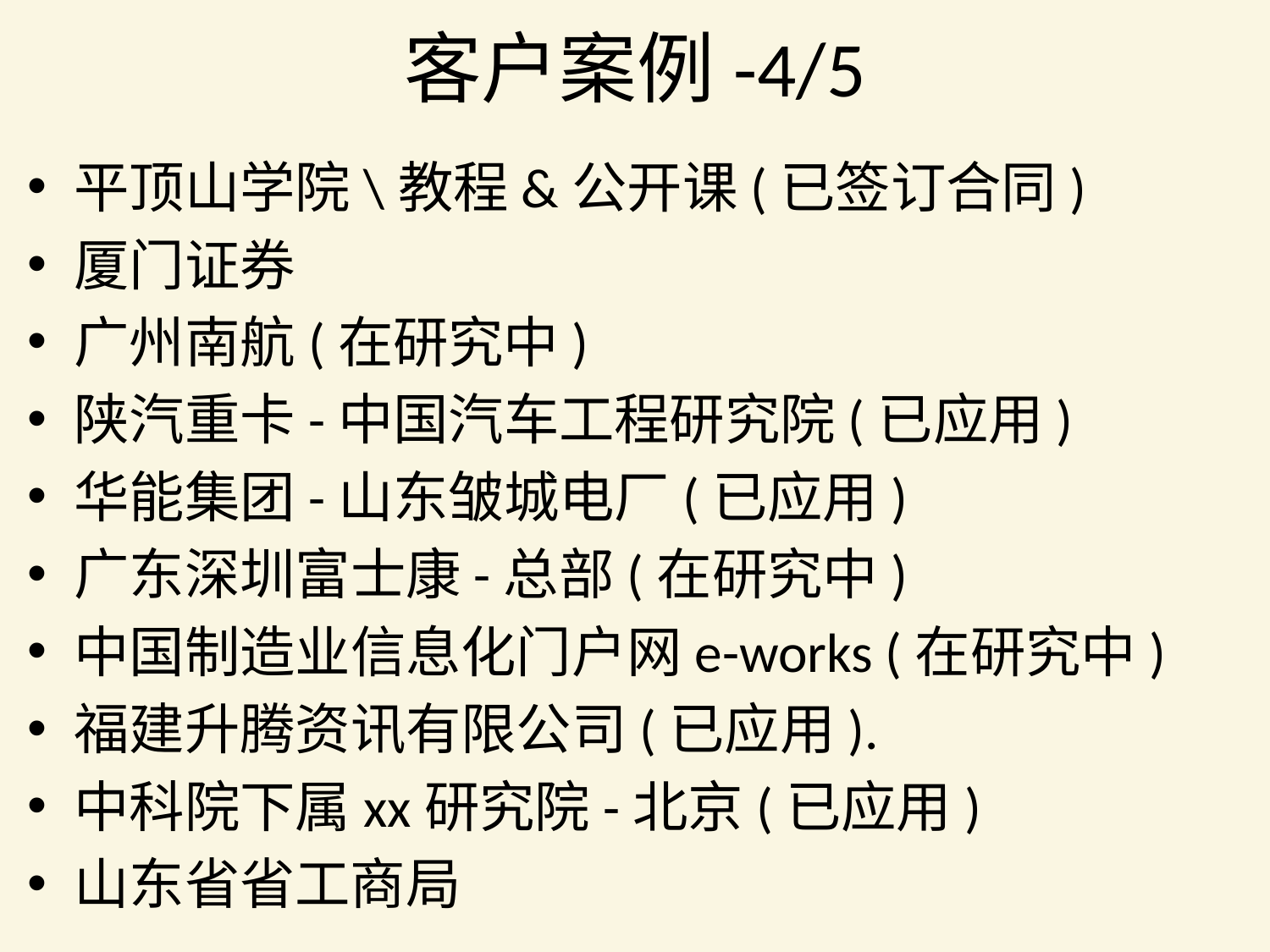

# 客户案例-4/5
平顶山学院\教程&公开课(已签订合同)
厦门证券
广州南航(在研究中)
陕汽重卡-中国汽车工程研究院(已应用)
华能集团-山东皱城电厂(已应用)
广东深圳富士康-总部(在研究中)
中国制造业信息化门户网e-works (在研究中)
福建升腾资讯有限公司(已应用).
中科院下属xx研究院-北京(已应用)
山东省省工商局